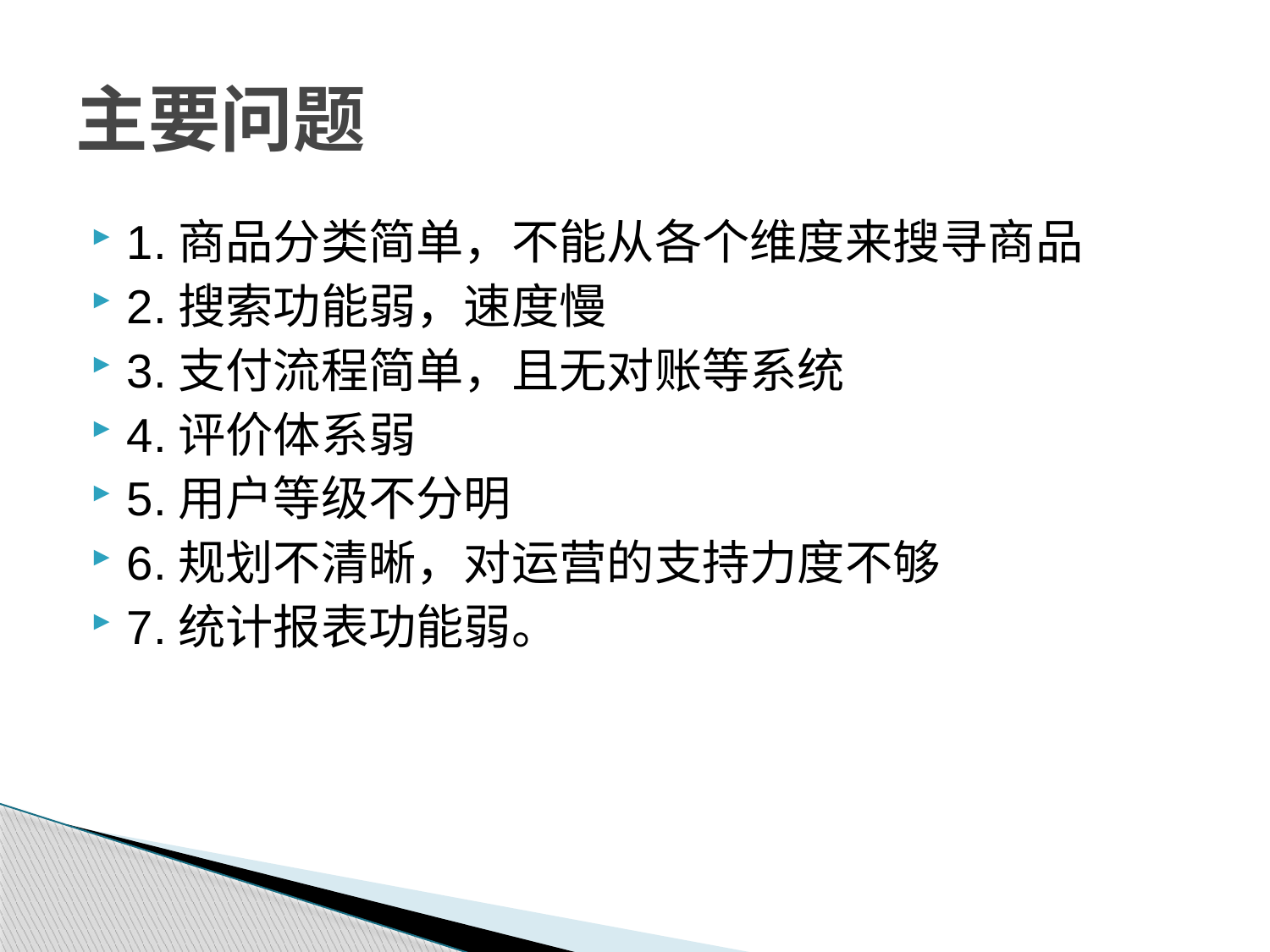

# 主要问题
1.商品分类简单，不能从各个维度来搜寻商品
2.搜索功能弱，速度慢
3.支付流程简单，且无对账等系统
4.评价体系弱
5.用户等级不分明
6.规划不清晰，对运营的支持力度不够
7.统计报表功能弱。